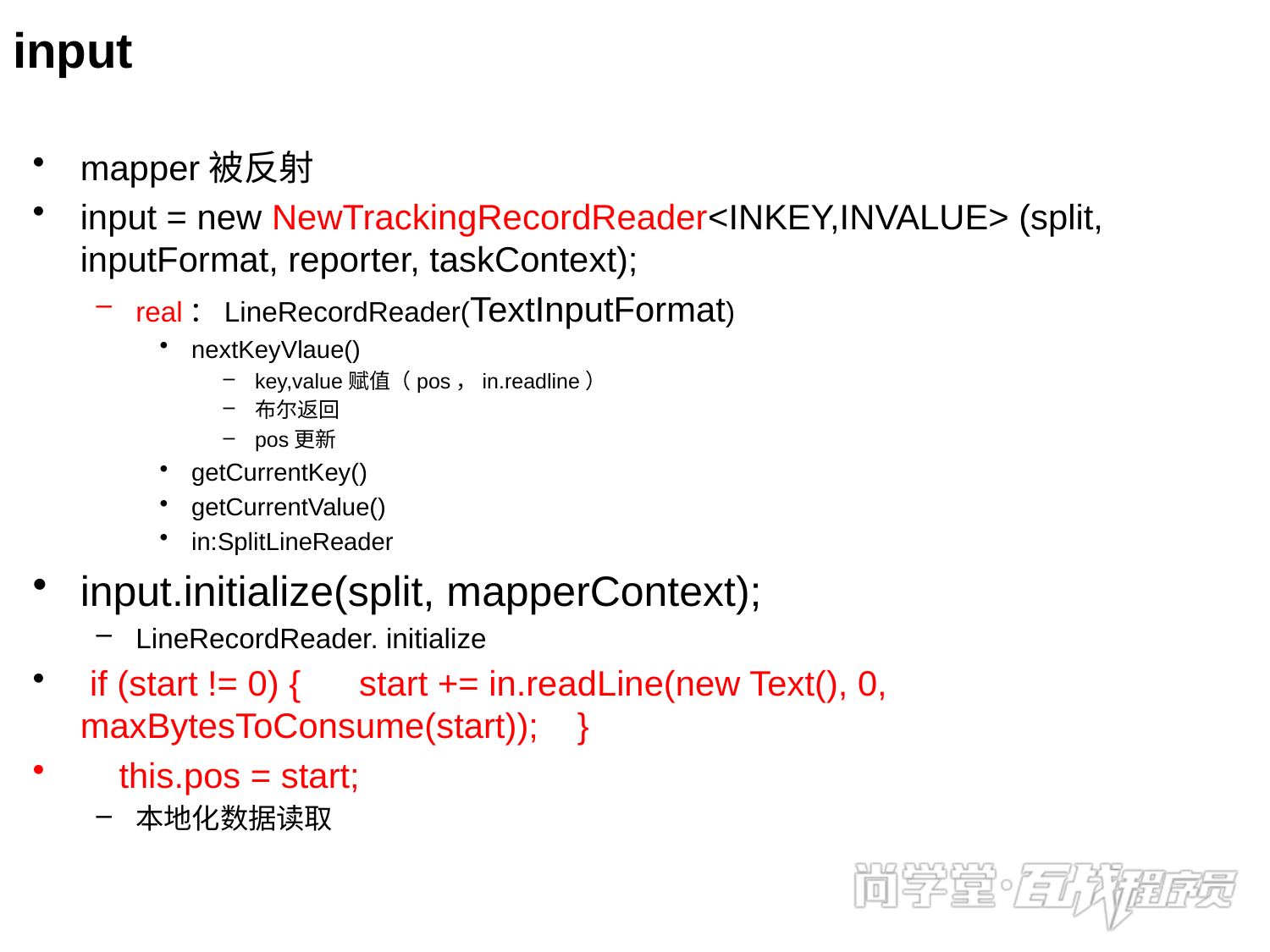

# input
mapper被反射
input = new NewTrackingRecordReader<INKEY,INVALUE> (split, inputFormat, reporter, taskContext);
real：LineRecordReader(TextInputFormat)
nextKeyVlaue()
key,value赋值（pos，in.readline）
布尔返回
pos更新
getCurrentKey()
getCurrentValue()
in:SplitLineReader
input.initialize(split, mapperContext);
LineRecordReader. initialize
 if (start != 0) {      start += in.readLine(new Text(), 0, maxBytesToConsume(start));    }
    this.pos = start;
本地化数据读取